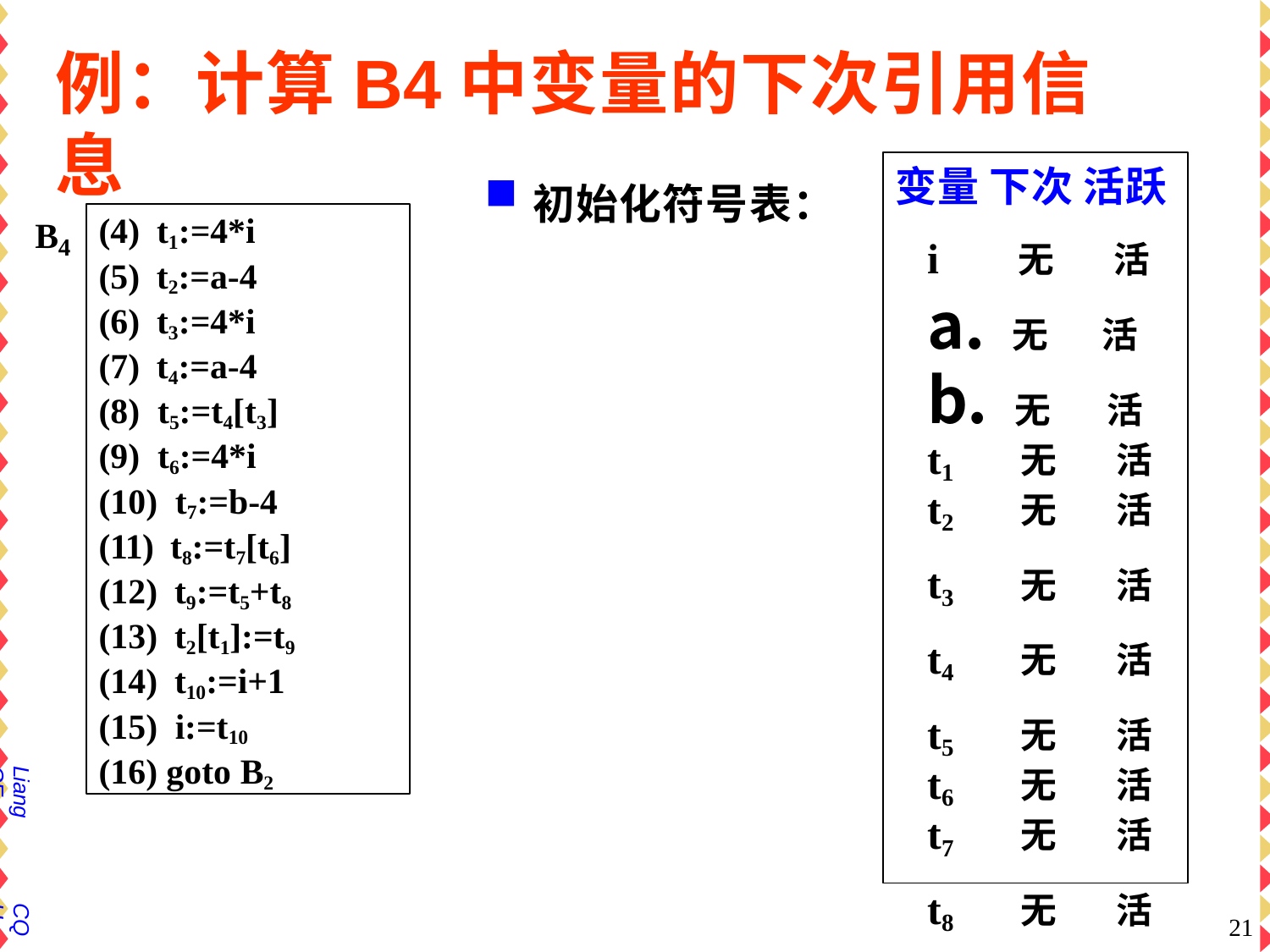

# 例：计算B4中变量的下次引用信息
初始化符号表：

变量 下次 活跃
(4) t1:=4*i
(5) t2:=a-4
(6) t3:=4*i
(7) t4:=a-4
(8) t5:=t4[t3]
(9) t6:=4*i
(10) t7:=b-4
(11) t8:=t7[t6]
(12) t9:=t5+t8
(13) t2[t1]:=t9
(14) t10:=i+1
(15) i:=t10
(16) goto B2
B4
i	无	活
无	活
无	活
t1	无	活
t2	无	活
t3	无	活
t4	无	活
t5	无	活
t6	无	活
t7	无	活
t8	无	活
t9	无	活
t10	无	活
Liang GE
CQU
21